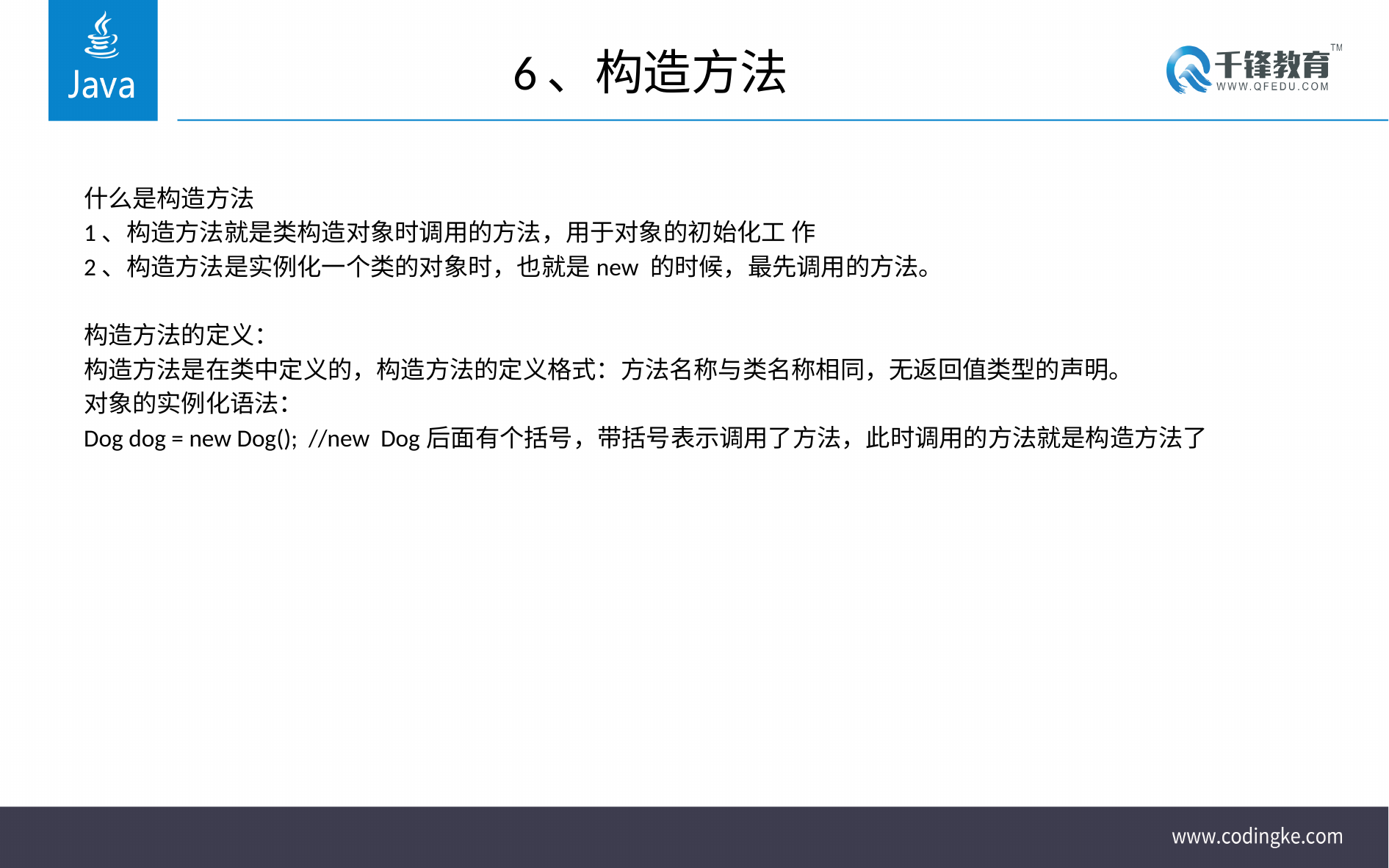

# 6、构造方法
什么是构造方法
1、构造方法就是类构造对象时调用的方法，用于对象的初始化工 作
2、构造方法是实例化一个类的对象时，也就是new 的时候，最先调用的方法。

构造方法的定义：
构造方法是在类中定义的，构造方法的定义格式：方法名称与类名称相同，无返回值类型的声明。
对象的实例化语法：
Dog dog = new Dog();  //new  Dog后面有个括号，带括号表示调用了方法，此时调用的方法就是构造方法了